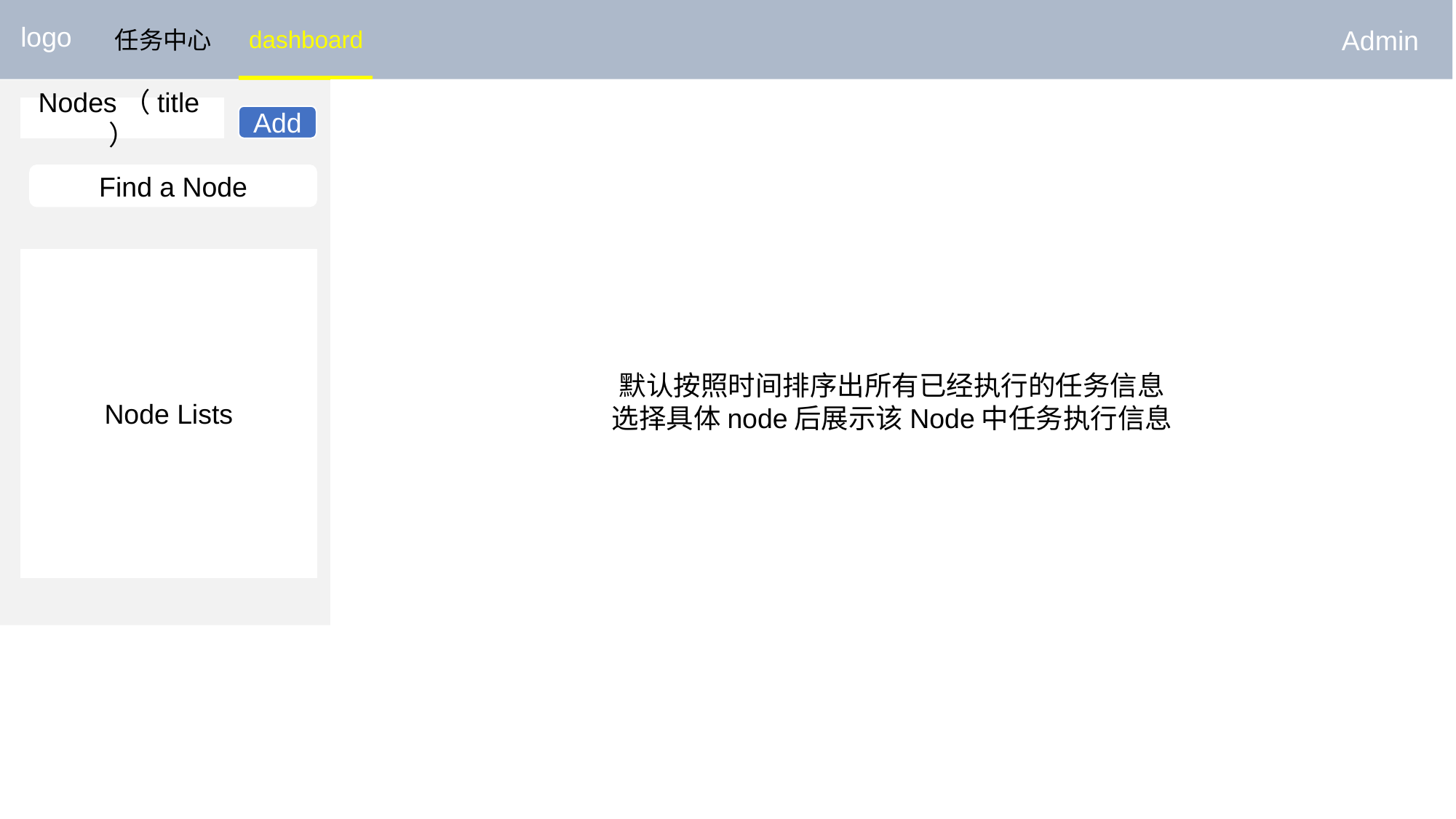

任务中心
dashboard
logo
Admin

默认按照时间排序出所有已经执行的任务信息
选择具体node后展示该Node中任务执行信息
Nodes（title）
Add
Find a Node
Node Lists